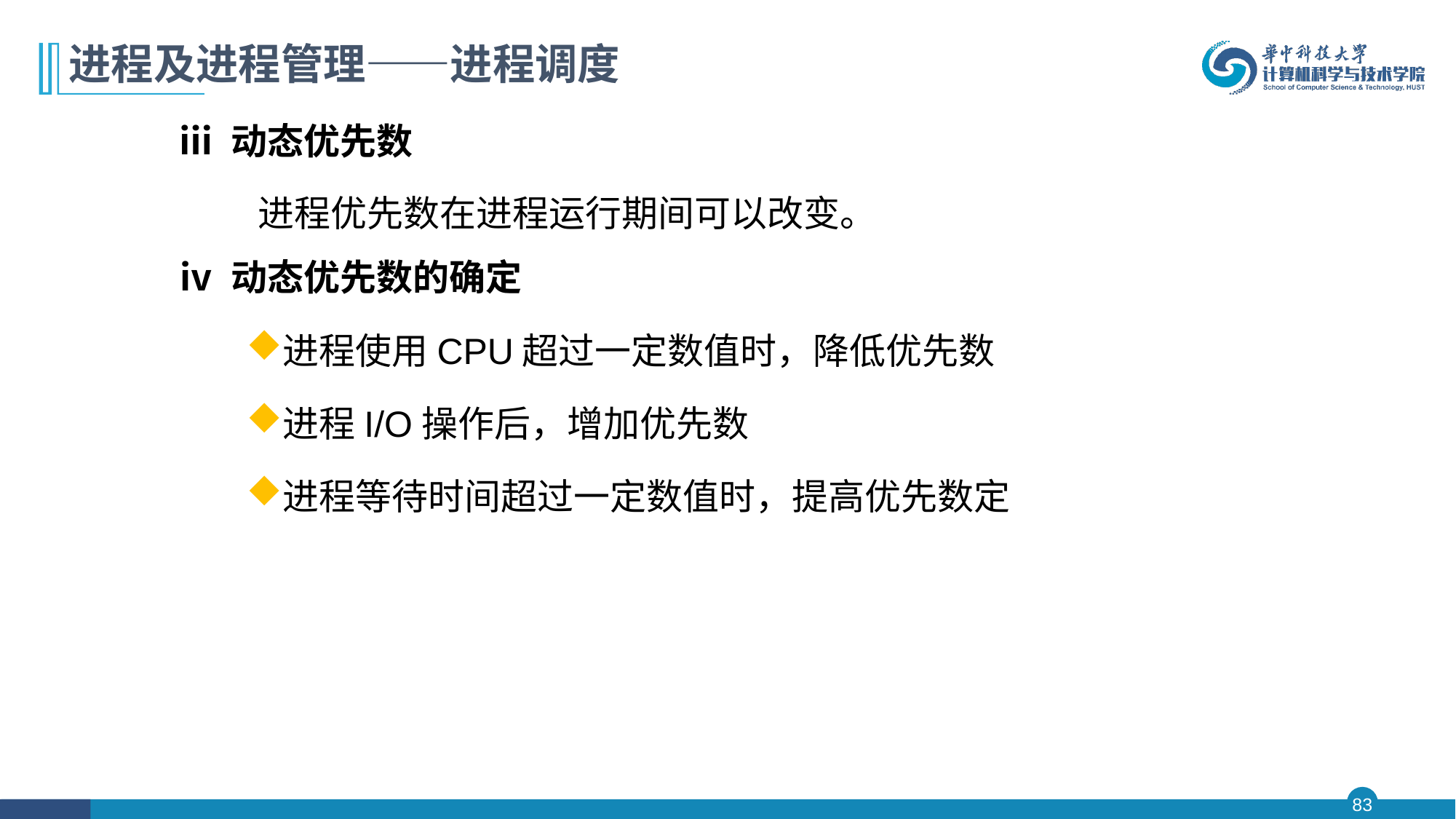

# 进程及进程管理——进程调度
ⅲ 动态优先数
                      进程优先数在进程运行期间可以改变。
ⅳ 动态优先数的确定
进程使用CPU超过一定数值时，降低优先数
进程I/O操作后，增加优先数
进程等待时间超过一定数值时，提高优先数定